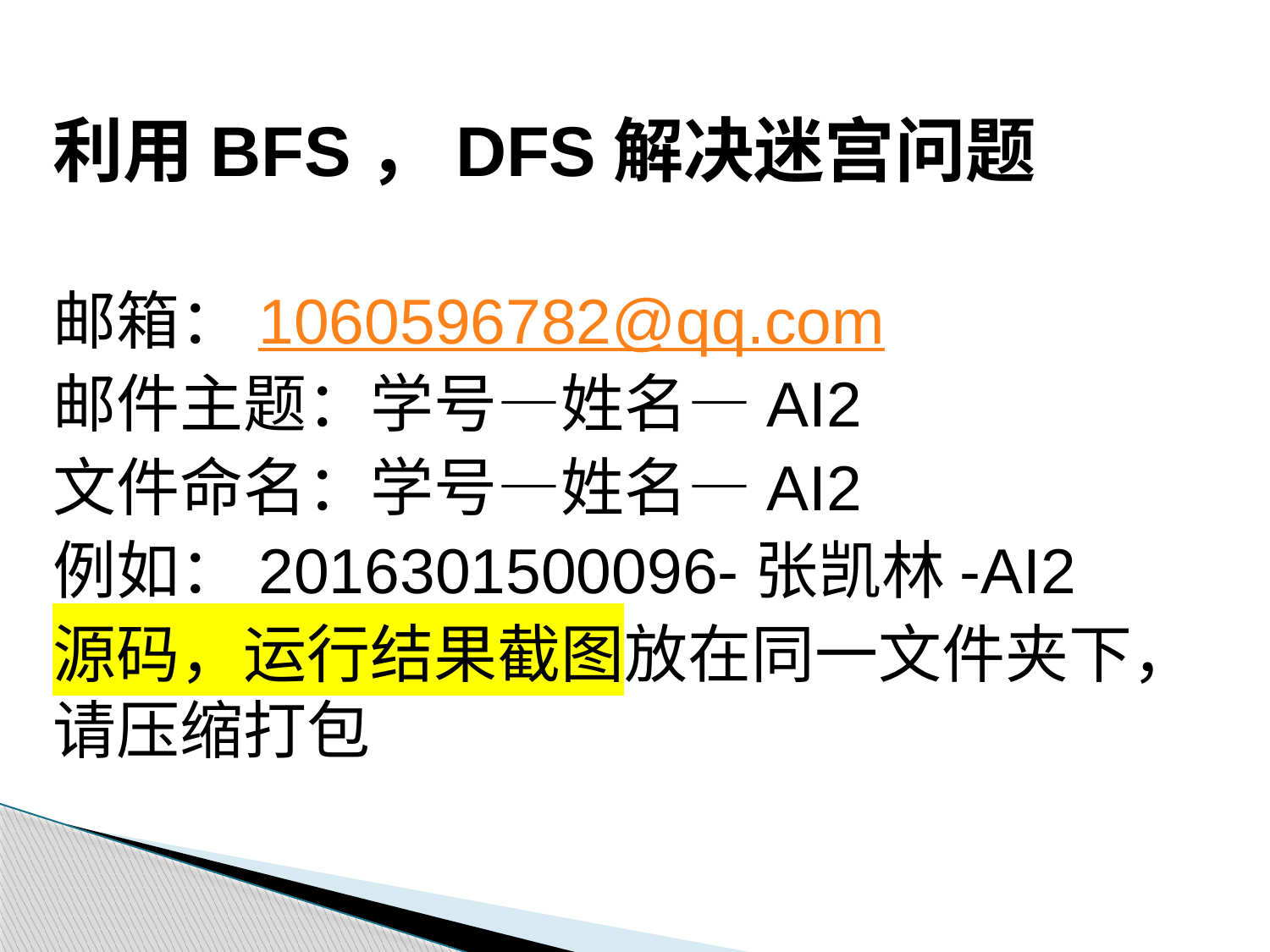

利用BFS，DFS解决迷宫问题

邮箱：1060596782@qq.com
邮件主题：学号—姓名—AI2
文件命名：学号—姓名—AI2
例如：2016301500096-张凯林-AI2
源码，运行结果截图放在同一文件夹下，请压缩打包